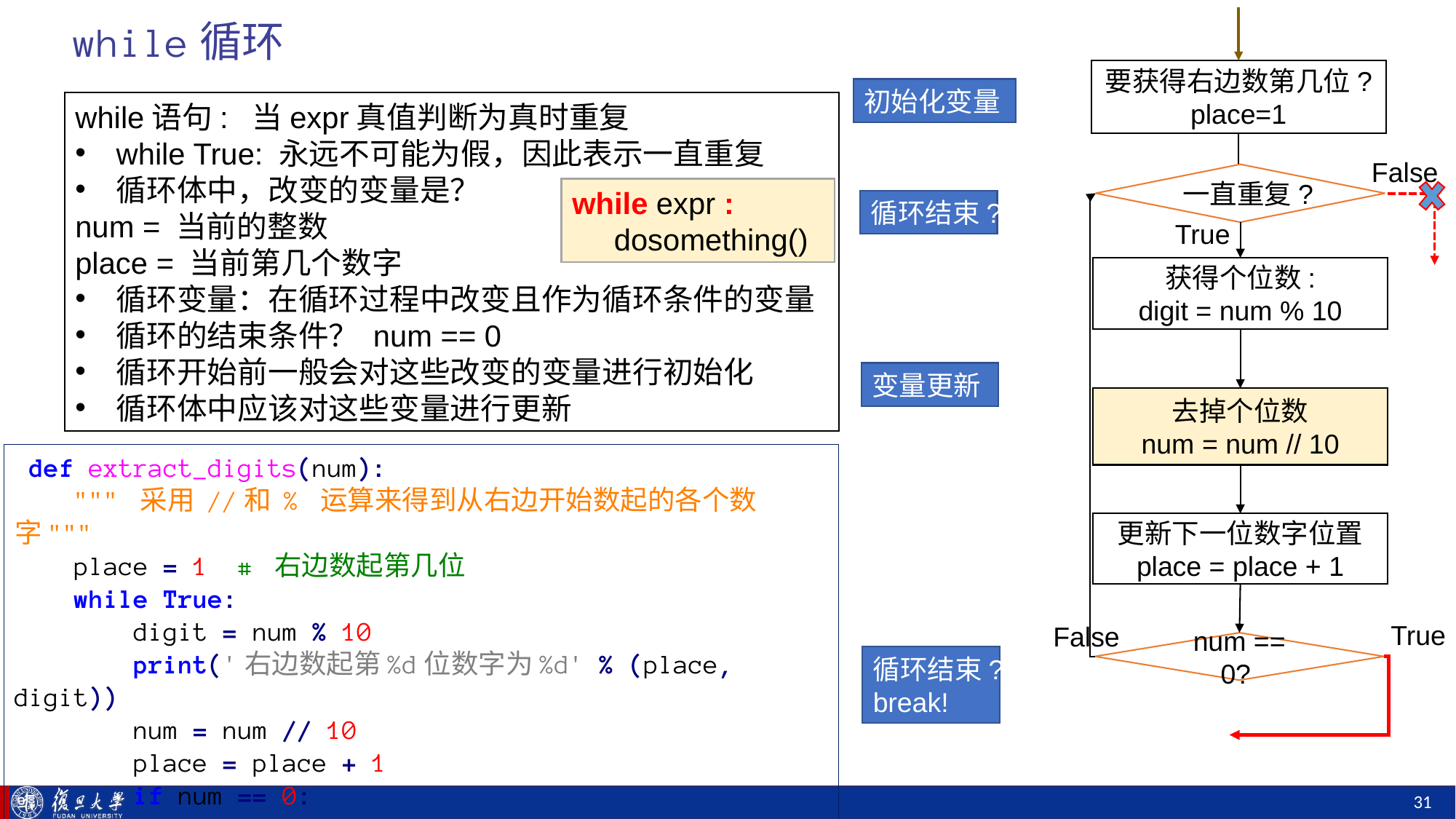

# while循环
要获得右边数第几位?
place=1
初始化变量

while语句:  当expr真值判断为真时重复
while True: 永远不可能为假，因此表示一直重复
循环体中，改变的变量是？
num = 当前的整数
place = 当前第几个数字
循环变量：在循环过程中改变且作为循环条件的变量
循环的结束条件？ num == 0
循环开始前一般会对这些改变的变量进行初始化
循环体中应该对这些变量进行更新
False
一直重复?

while expr :
     dosomething()
循环结束?
True
获得个位数:
digit = num % 10
变量更新
去掉个位数
num = num // 10
 def extract_digits(num):
    """ 采用 //和 % 运算来得到从右边开始数起的各个数字"""
    place = 1  # 右边数起第几位
    while True:
        digit = num % 10
        print('右边数起第%d位数字为%d' % (place, digit))
        num = num // 10
        place = place + 1
        if num == 0:
            break
更新下一位数字位置
place = place + 1
True
False
num == 0?
循环结束?
break!